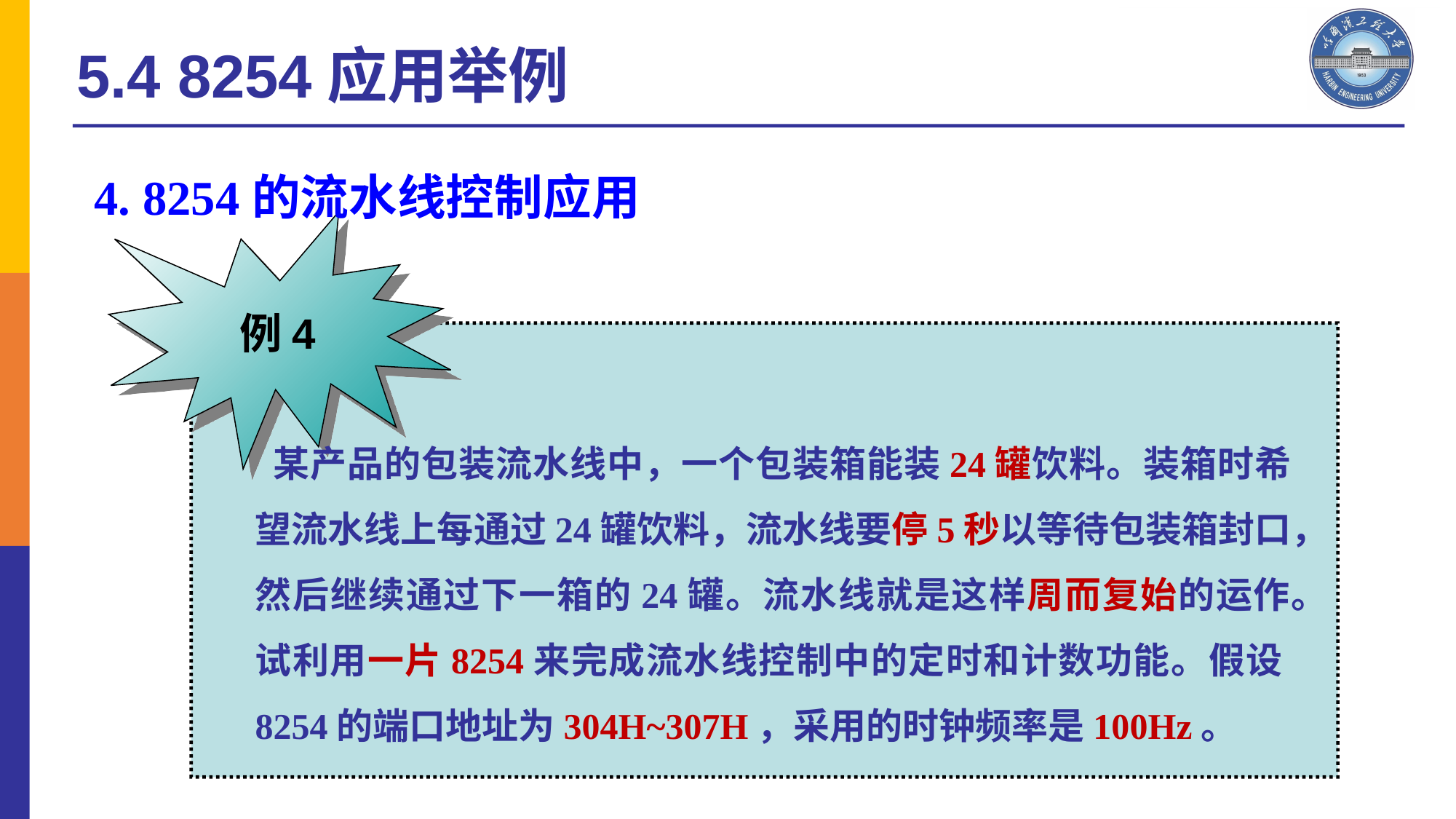

5.4 8254应用举例
4. 8254的流水线控制应用
例4

 某产品的包装流水线中，一个包装箱能装24罐饮料。装箱时希望流水线上每通过24罐饮料，流水线要停5秒以等待包装箱封口，然后继续通过下一箱的24罐。流水线就是这样周而复始的运作。试利用一片8254来完成流水线控制中的定时和计数功能。假设8254的端口地址为304H~307H，采用的时钟频率是100Hz。